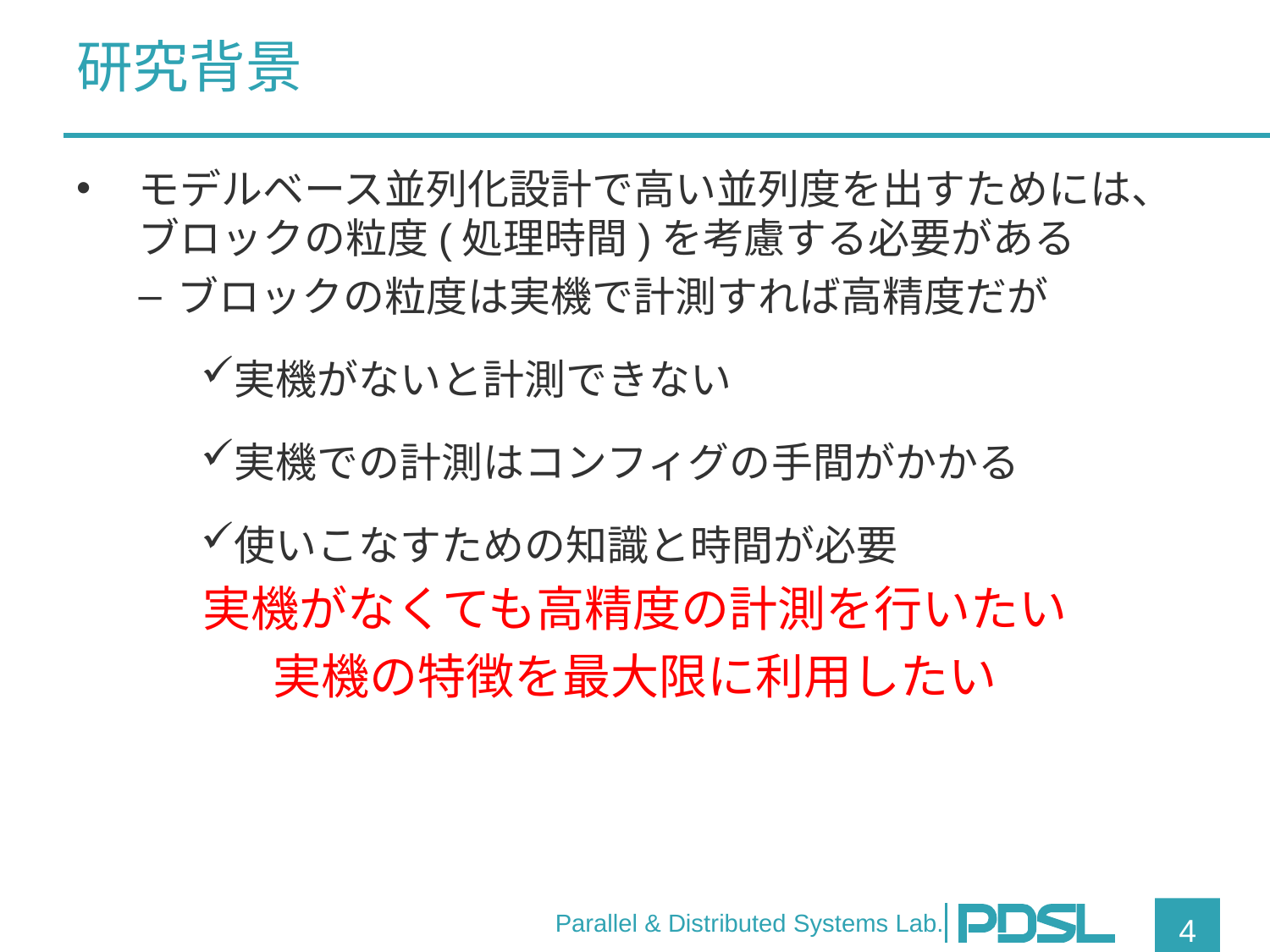

# 研究背景
モデルベース並列化設計で高い並列度を出すためには、
ブロックの粒度(処理時間)を考慮する必要がある
ブロックの粒度は実機で計測すれば高精度だが
実機がないと計測できない
実機での計測はコンフィグの手間がかかる
使いこなすための知識と時間が必要
実機がなくても高精度の計測を行いたい
実機の特徴を最大限に利用したい